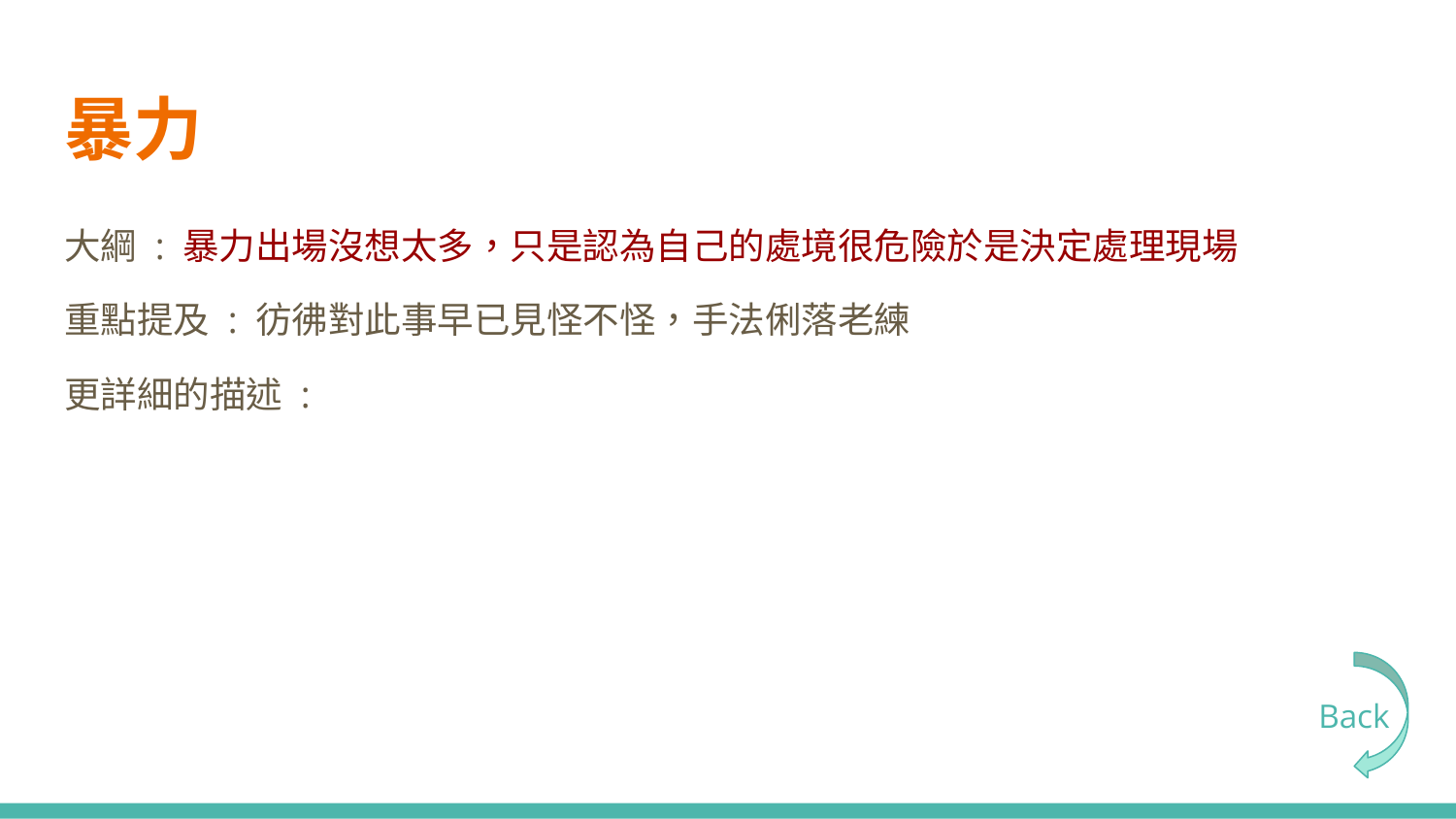

# 暴力
大綱 : 暴力出場沒想太多，只是認為自己的處境很危險於是決定處理現場
重點提及 : 彷彿對此事早已見怪不怪，手法俐落老練
更詳細的描述 :

Back